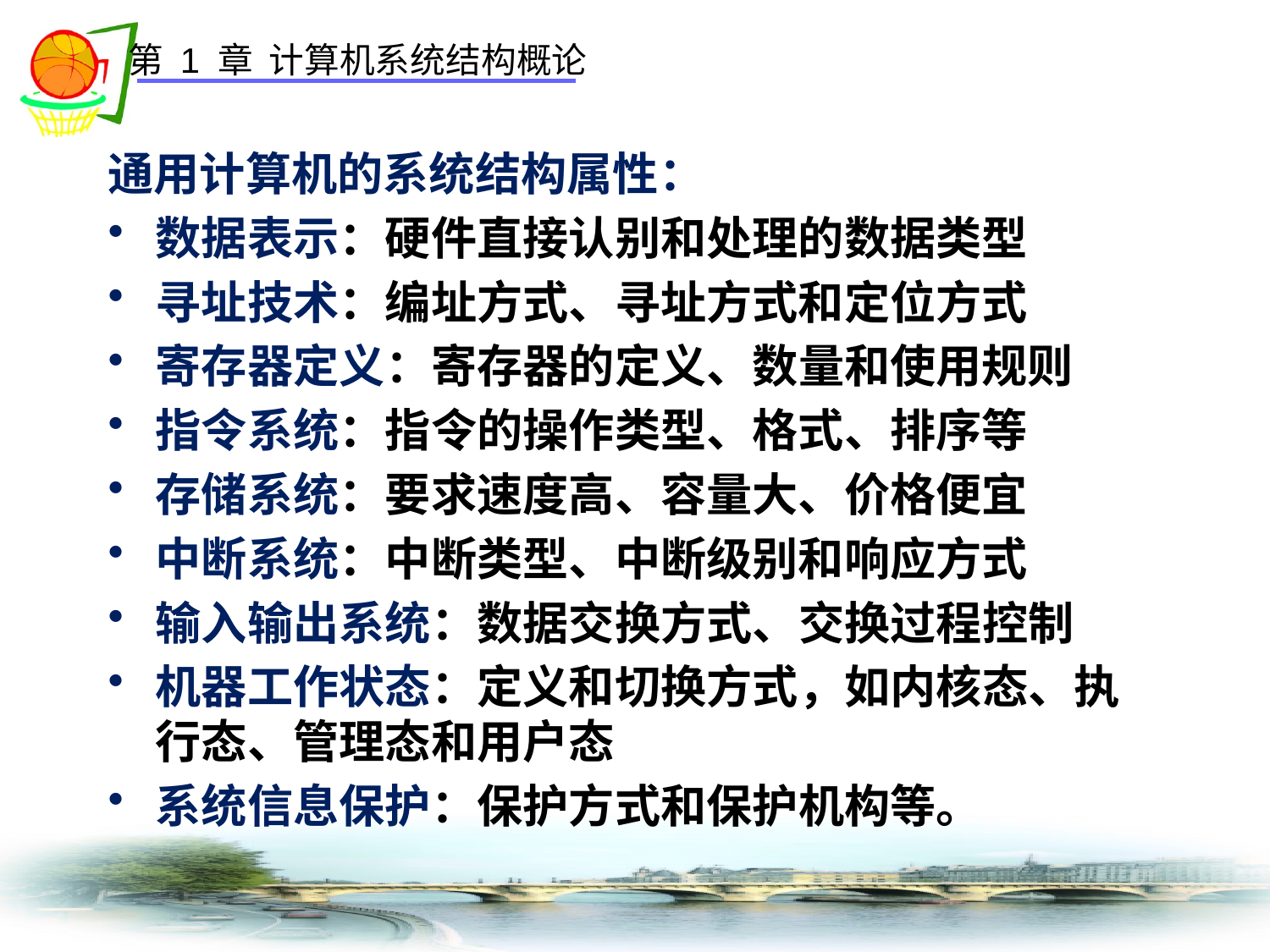

通用计算机的系统结构属性：
数据表示：硬件直接认别和处理的数据类型
寻址技术：编址方式、寻址方式和定位方式
寄存器定义：寄存器的定义、数量和使用规则
指令系统：指令的操作类型、格式、排序等
存储系统：要求速度高、容量大、价格便宜
中断系统：中断类型、中断级别和响应方式
输入输出系统：数据交换方式、交换过程控制
机器工作状态：定义和切换方式，如内核态、执行态、管理态和用户态
系统信息保护：保护方式和保护机构等。